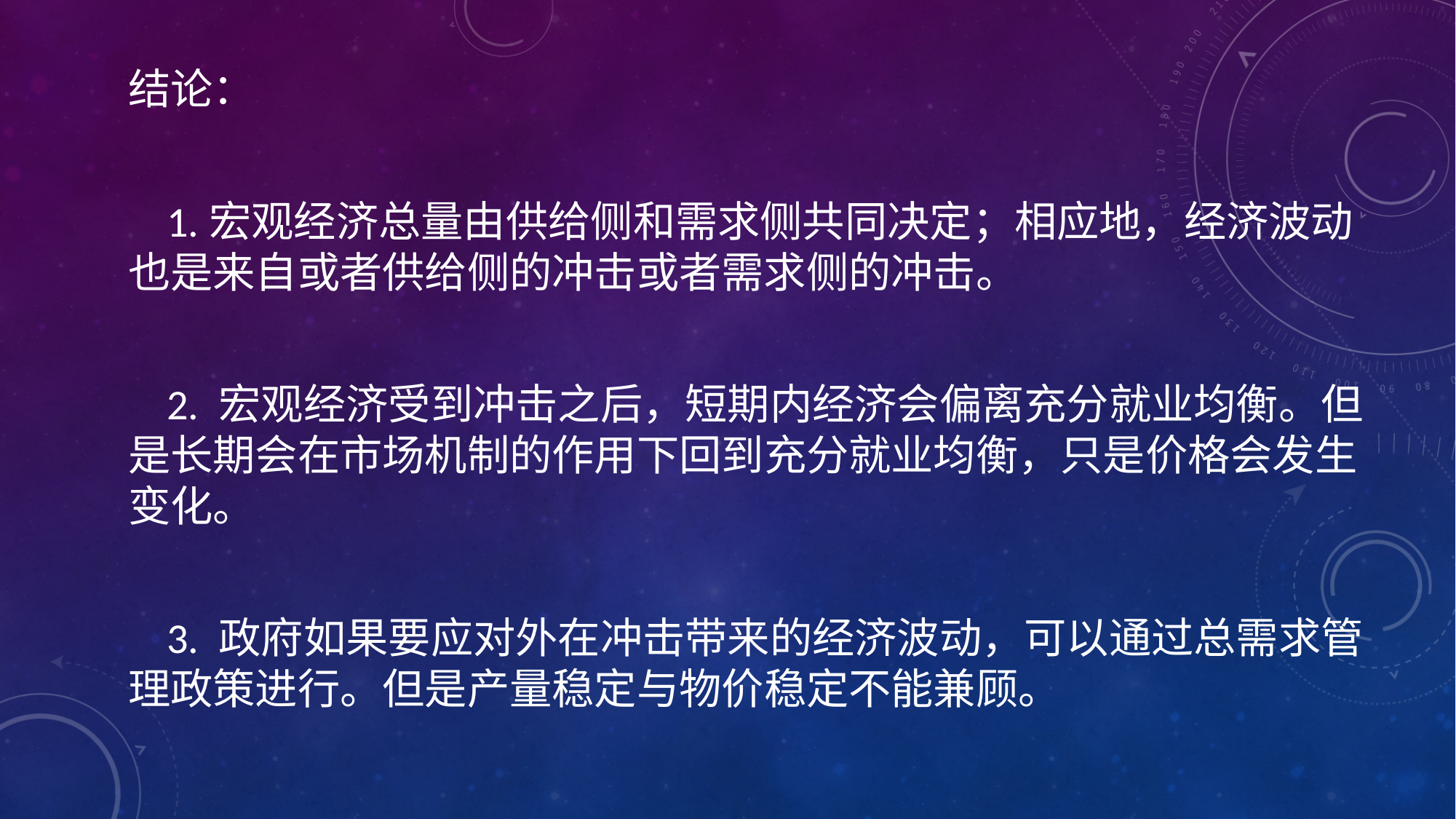

结论：

    1.宏观经济总量由供给侧和需求侧共同决定；相应地，经济波动也是来自或者供给侧的冲击或者需求侧的冲击。

    2. 宏观经济受到冲击之后，短期内经济会偏离充分就业均衡。但是长期会在市场机制的作用下回到充分就业均衡，只是价格会发生变化。

    3. 政府如果要应对外在冲击带来的经济波动，可以通过总需求管理政策进行。但是产量稳定与物价稳定不能兼顾。